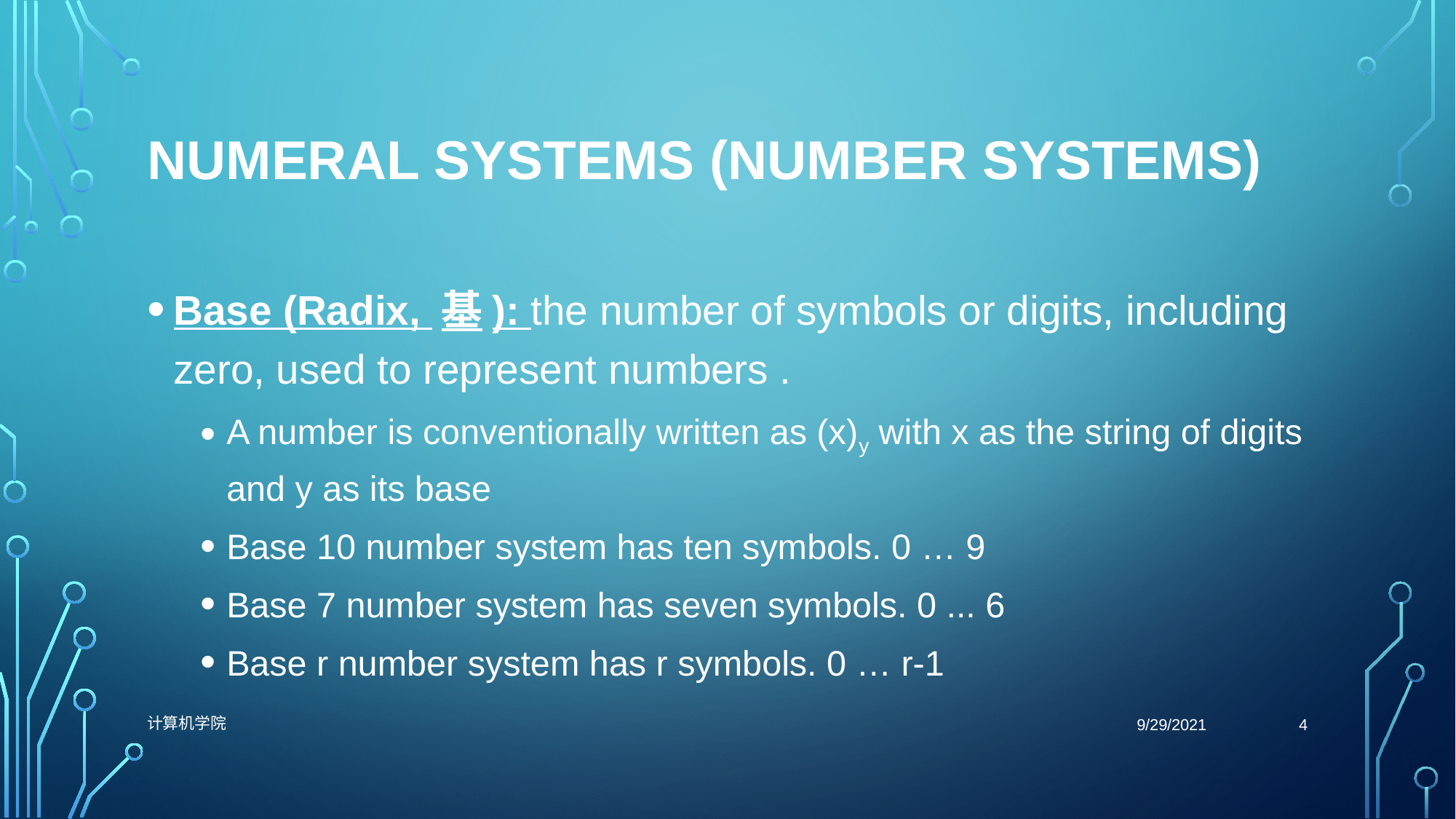

# Numeral systems (NUMber systems)
Base (Radix, 基): the number of symbols or digits, including zero, used to represent numbers .
A number is conventionally written as (x)y with x as the string of digits and y as its base
Base 10 number system has ten symbols. 0 … 9
Base 7 number system has seven symbols. 0 ... 6
Base r number system has r symbols. 0 … r-1
4
计算机学院
9/29/2021